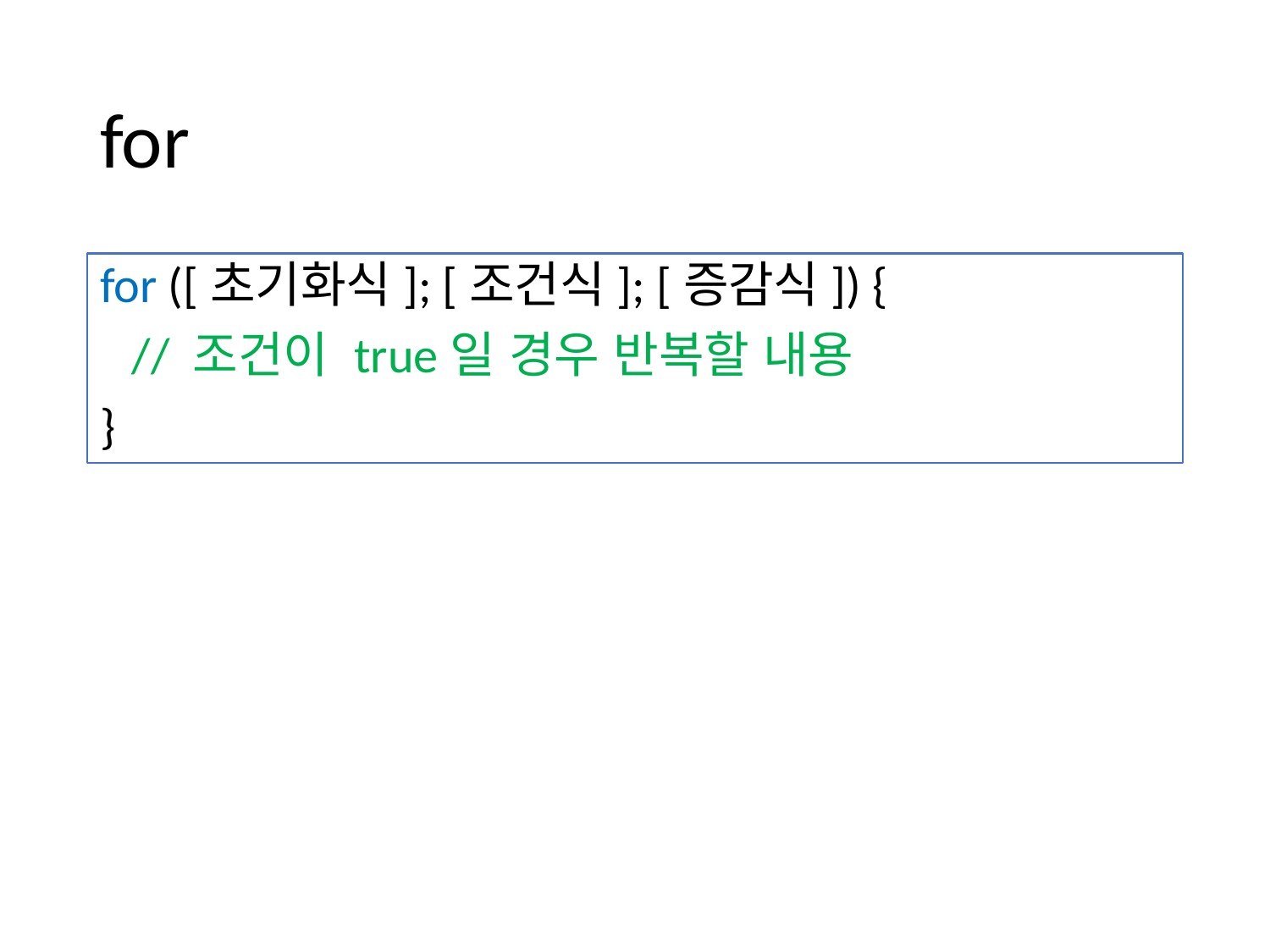

# for
for ([초기화식]; [조건식]; [증감식]) {
	// 조건이 true일 경우 반복할 내용
}